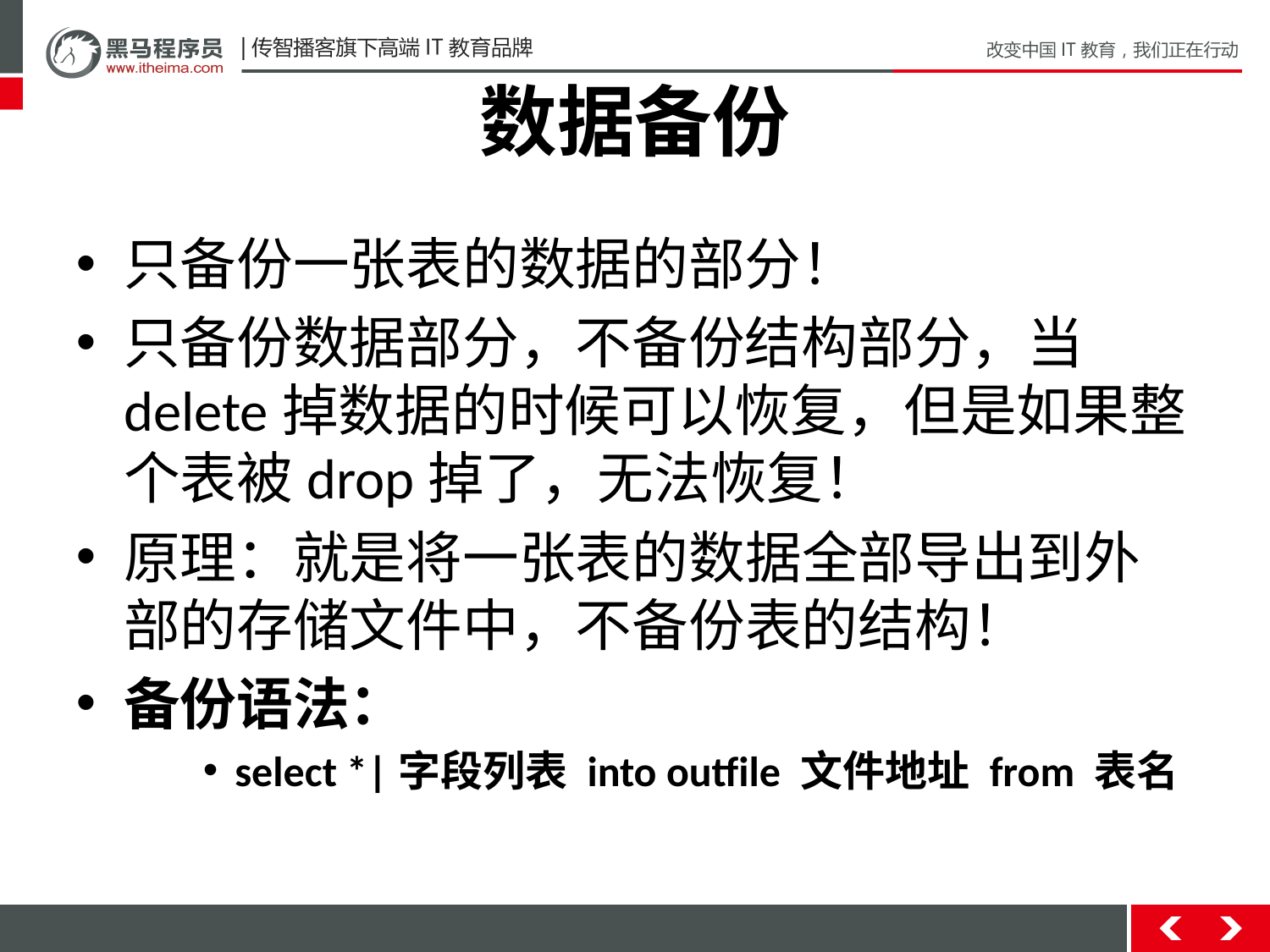

# 数据备份
只备份一张表的数据的部分！
只备份数据部分，不备份结构部分，当delete掉数据的时候可以恢复，但是如果整个表被drop掉了，无法恢复！
原理：就是将一张表的数据全部导出到外部的存储文件中，不备份表的结构！
备份语法：
select *|字段列表 into outfile 文件地址 from 表名